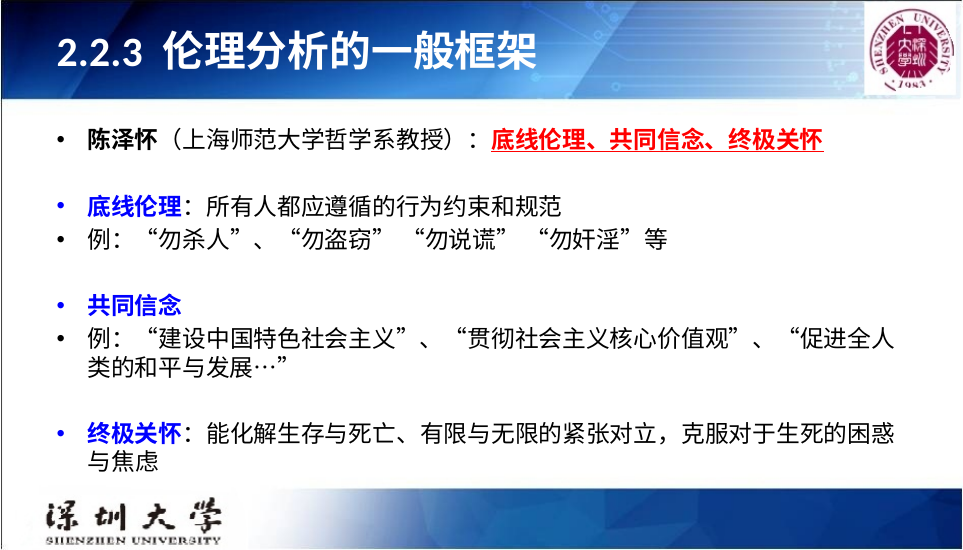

# 2.2.3 伦理分析的一般框架
陈泽怀（上海师范大学哲学系教授）：底线伦理、共同信念、终极关怀

底线伦理：所有人都应遵循的行为约束和规范
例：“勿杀人”、“勿盗窃” “勿说谎” “勿奸淫”等

共同信念
例：“建设中国特色社会主义”、“贯彻社会主义核心价值观”、“促进全人类的和平与发展…”

终极关怀：能化解生存与死亡、有限与无限的紧张对立，克服对于生死的困惑与焦虑
28